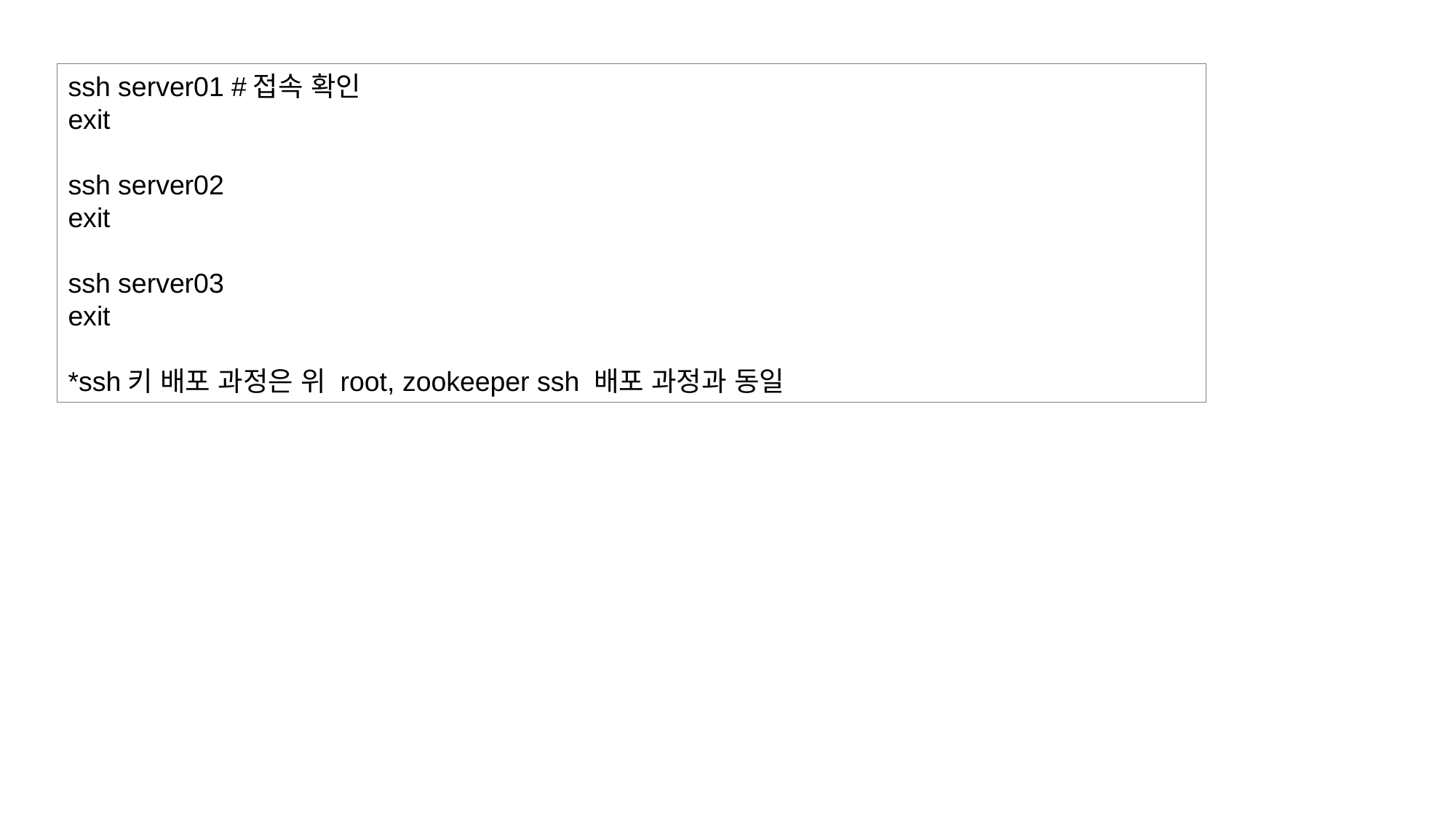

ssh server01 #접속 확인
exit

ssh server02
exit

ssh server03
exit

*ssh키 배포 과정은 위 root, zookeeper ssh 배포 과정과 동일